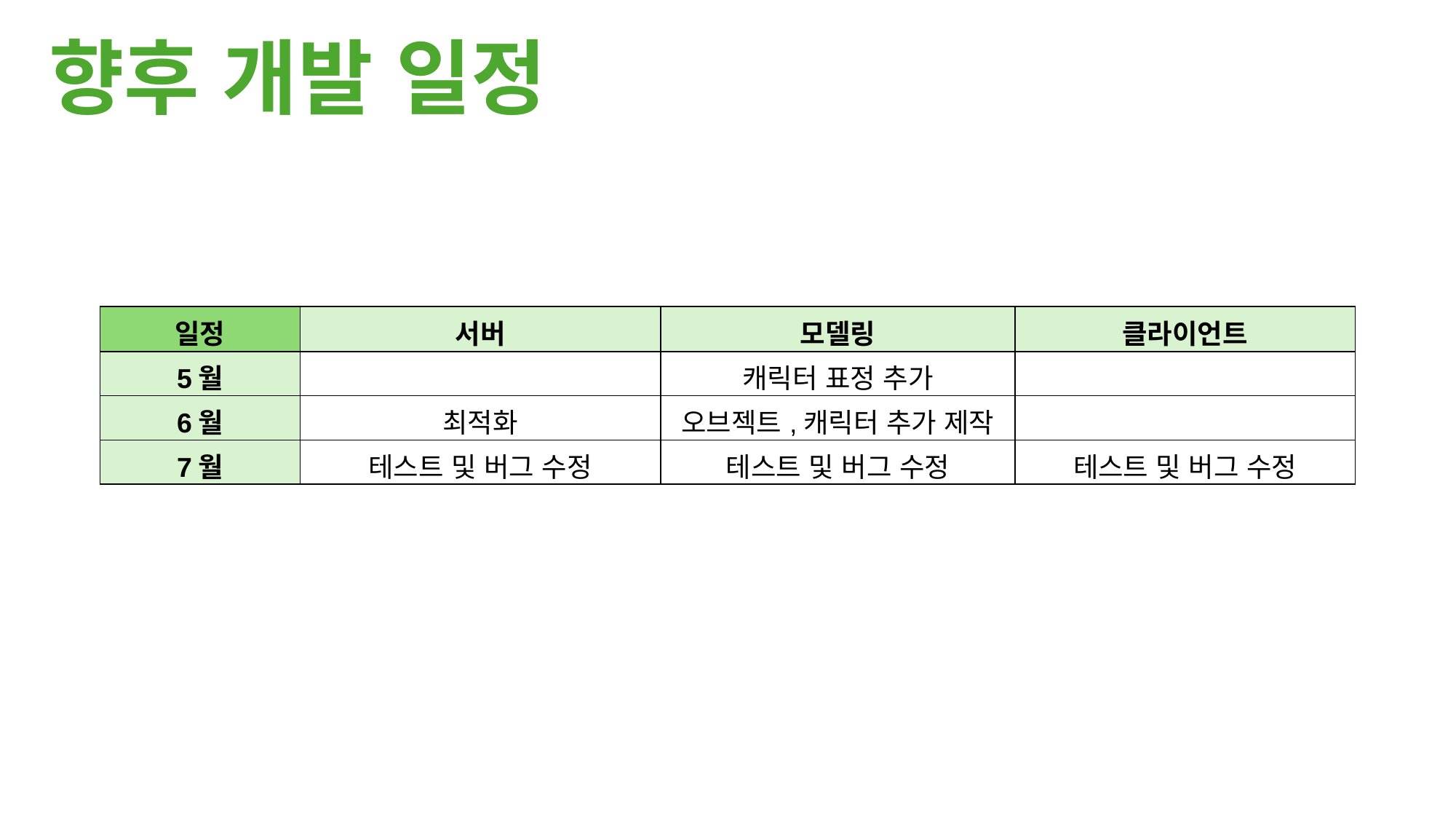

향후 개발 일정
| 일정 | 서버 | 모델링 | 클라이언트 |
| --- | --- | --- | --- |
| 5월 |  | 캐릭터 표정 추가 |  |
| 6월 | 최적화 | 오브젝트,캐릭터 추가 제작 |  |
| 7월 | 테스트 및 버그 수정 | 테스트 및 버그 수정 | 테스트 및 버그 수정 |